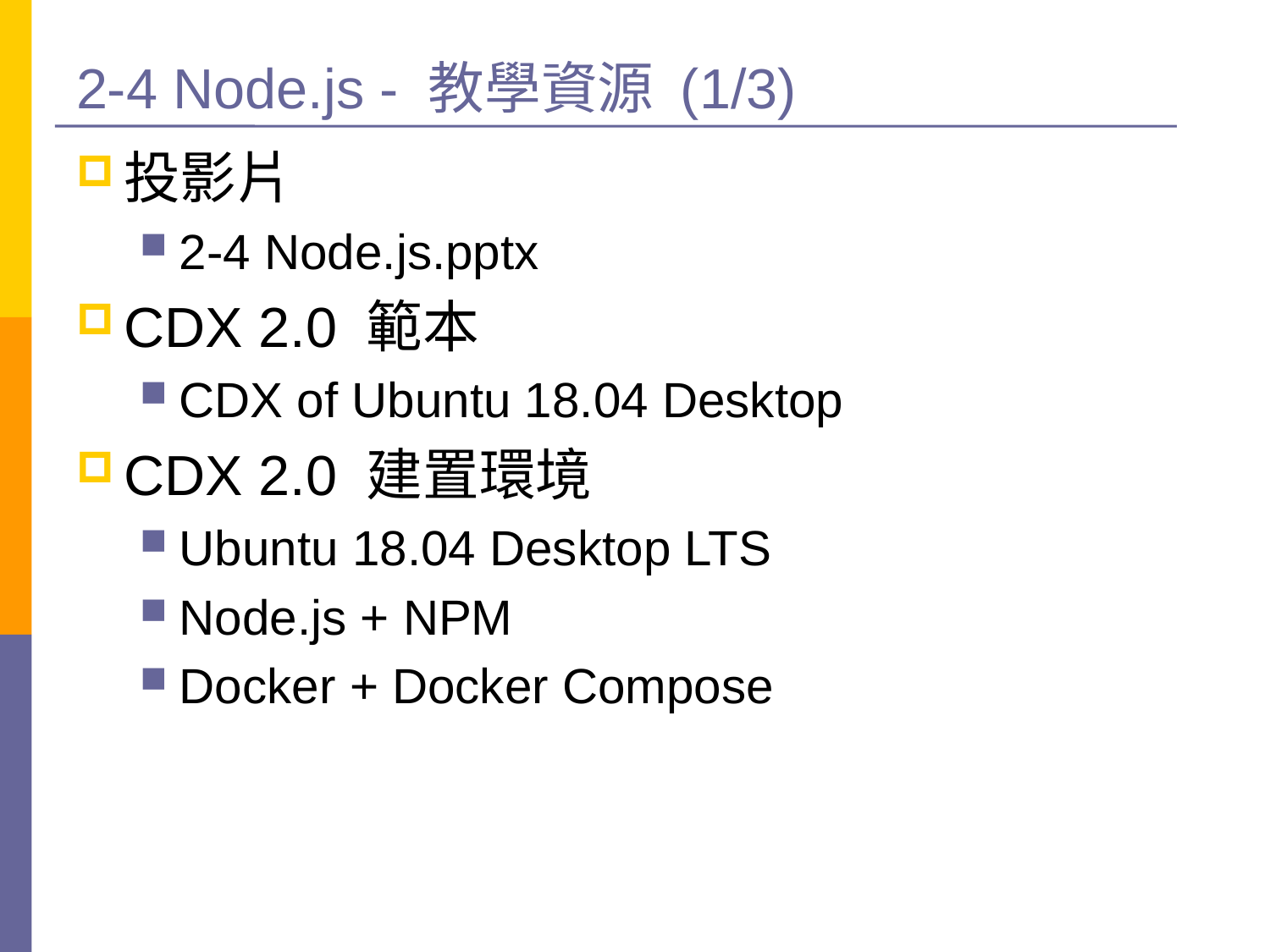

# 2-4 Node.js - 教學資源 (1/3)
投影片
2-4 Node.js.pptx
CDX 2.0 範本
CDX of Ubuntu 18.04 Desktop
CDX 2.0 建置環境
Ubuntu 18.04 Desktop LTS
Node.js + NPM
Docker + Docker Compose